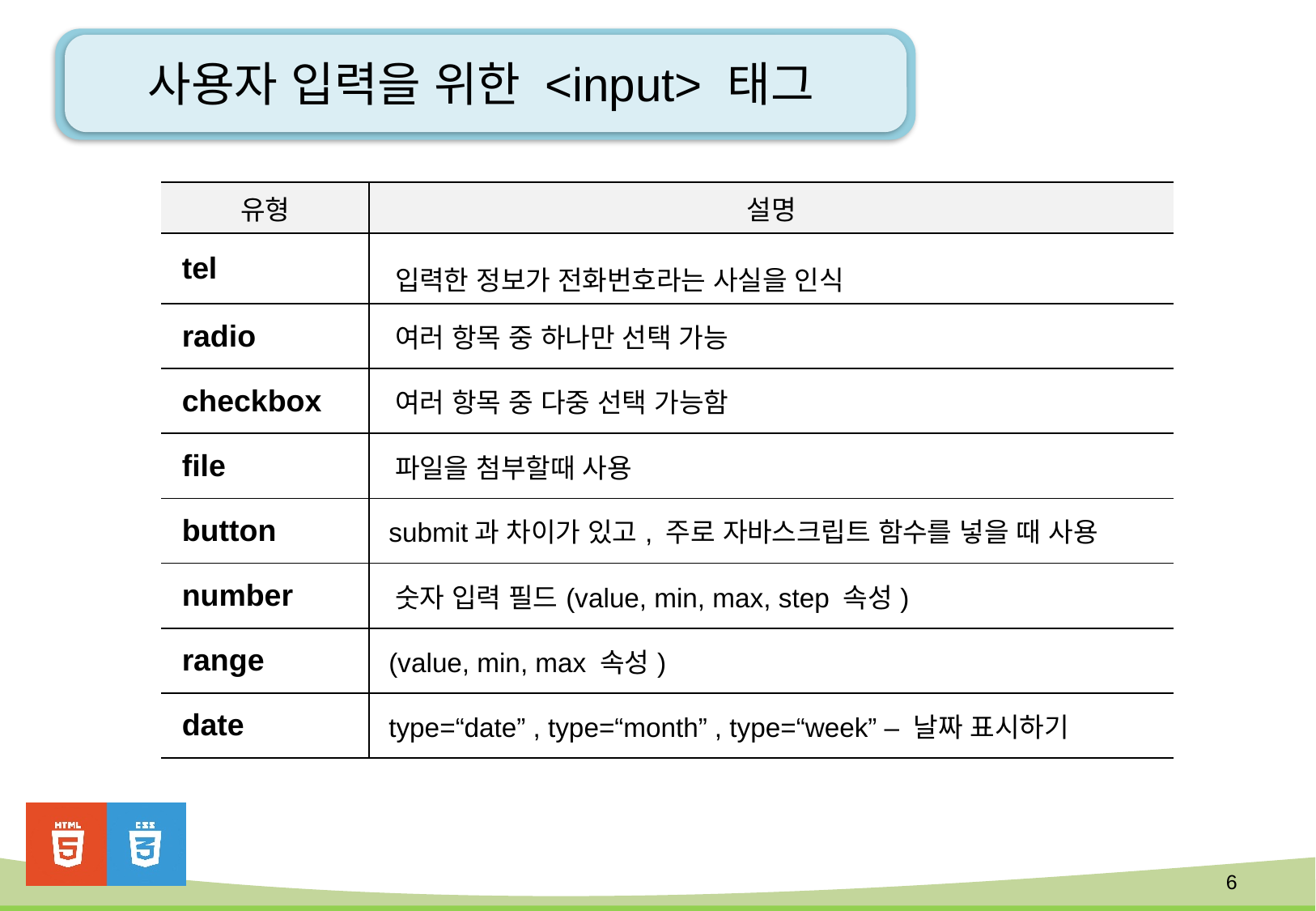

# 사용자 입력을 위한 <input> 태그
| 유형 | 설명 |
| --- | --- |
| tel | 입력한 정보가 전화번호라는 사실을 인식 |
| radio | 여러 항목 중 하나만 선택 가능 |
| checkbox | 여러 항목 중 다중 선택 가능함 |
| file | 파일을 첨부할때 사용 |
| button | submit과 차이가 있고, 주로 자바스크립트 함수를 넣을 때 사용 |
| number | 숫자 입력 필드(value, min, max, step 속성) |
| range | (value, min, max 속성) |
| date | type=“date” , type=“month” , type=“week” – 날짜 표시하기 |
6